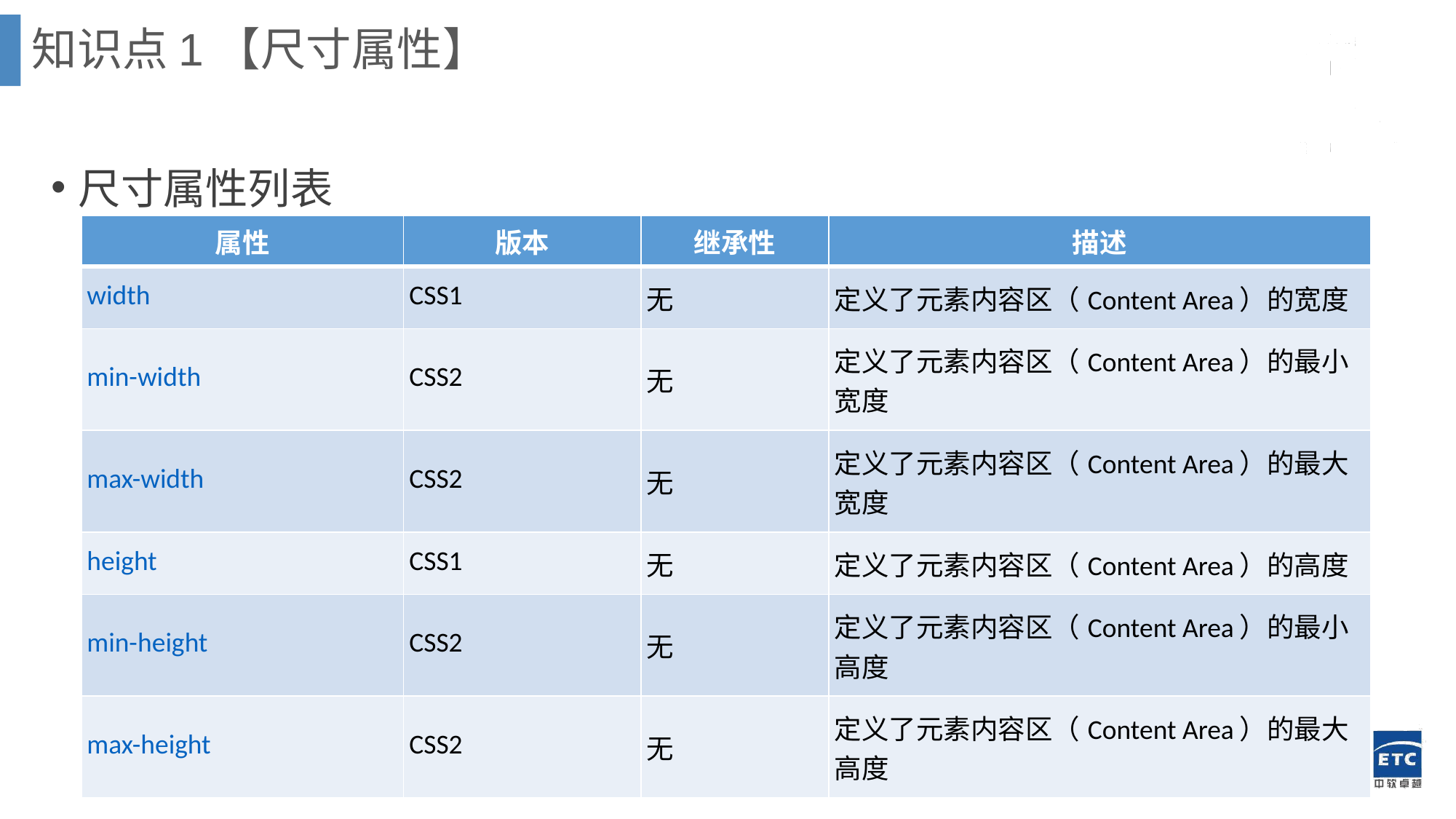

知识点1【尺寸属性】
尺寸属性列表
| 属性 | 版本 | 继承性 | 描述 |
| --- | --- | --- | --- |
| width | CSS1 | 无 | 定义了元素内容区（Content Area）的宽度 |
| min-width | CSS2 | 无 | 定义了元素内容区（Content Area）的最小宽度 |
| max-width | CSS2 | 无 | 定义了元素内容区（Content Area）的最大宽度 |
| height | CSS1 | 无 | 定义了元素内容区（Content Area）的高度 |
| min-height | CSS2 | 无 | 定义了元素内容区（Content Area）的最小高度 |
| max-height | CSS2 | 无 | 定义了元素内容区（Content Area）的最大高度 |